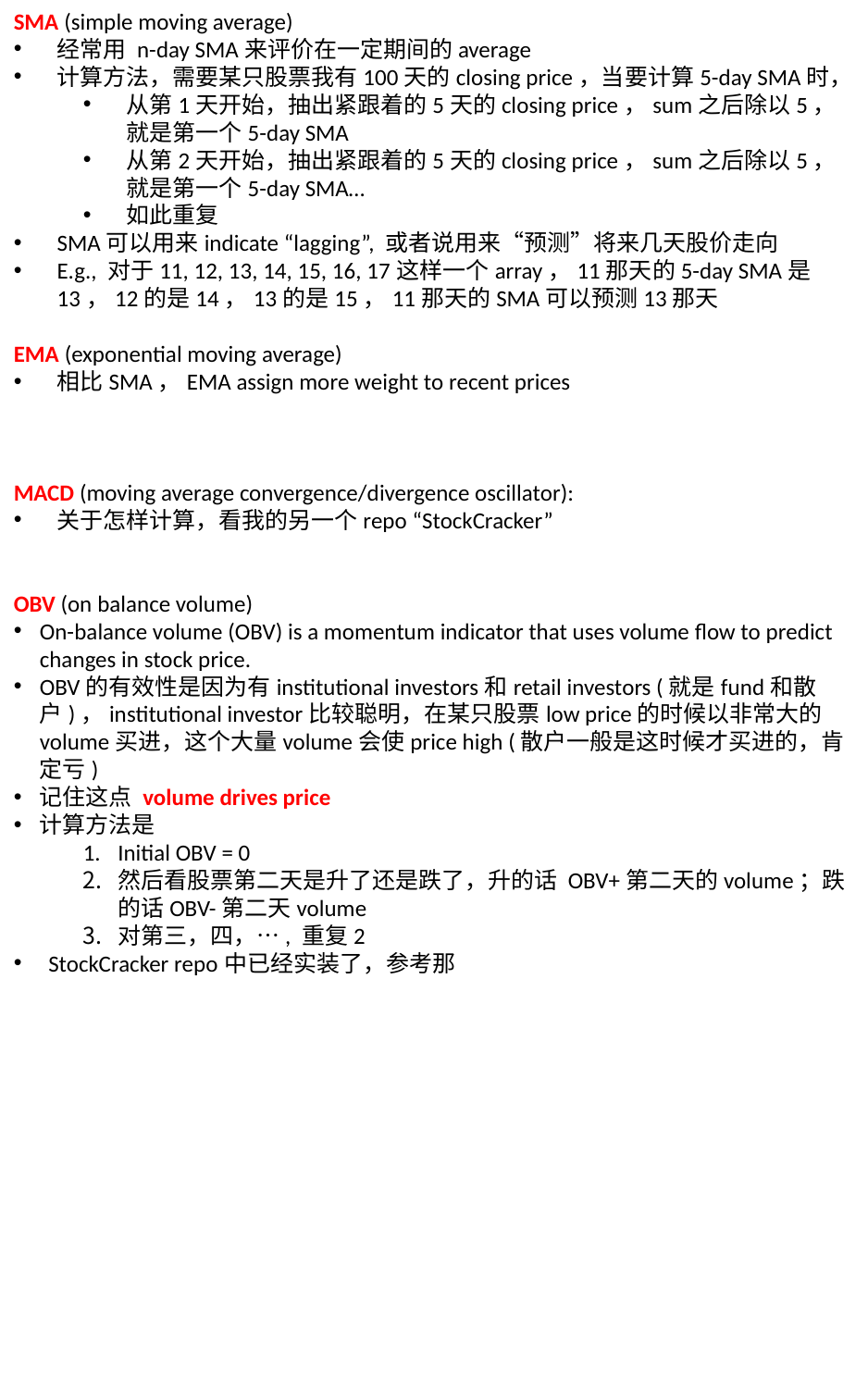

SMA (simple moving average)
经常用 n-day SMA来评价在一定期间的average
计算方法，需要某只股票我有100天的closing price，当要计算5-day SMA时，
从第1天开始，抽出紧跟着的5天的closing price，sum之后除以5，就是第一个5-day SMA
从第2天开始，抽出紧跟着的5天的closing price，sum之后除以5，就是第一个5-day SMA…
如此重复
SMA可以用来indicate “lagging”, 或者说用来“预测”将来几天股价走向
E.g., 对于11, 12, 13, 14, 15, 16, 17这样一个array，11那天的5-day SMA是13，12的是14，13的是15，11那天的SMA可以预测13那天

EMA (exponential moving average)
相比SMA，EMA assign more weight to recent prices

MACD (moving average convergence/divergence oscillator):
关于怎样计算，看我的另一个repo “StockCracker”

OBV (on balance volume)
On-balance volume (OBV) is a momentum indicator that uses volume flow to predict changes in stock price.
OBV的有效性是因为有institutional investors和retail investors (就是fund和散户)，institutional investor比较聪明，在某只股票low price的时候以非常大的volume买进，这个大量volume会使price high (散户一般是这时候才买进的，肯定亏)
记住这点 volume drives price
计算方法是
Initial OBV = 0
然后看股票第二天是升了还是跌了，升的话 OBV+第二天的volume；跌的话OBV-第二天volume
对第三，四，…, 重复2
StockCracker repo中已经实装了，参考那